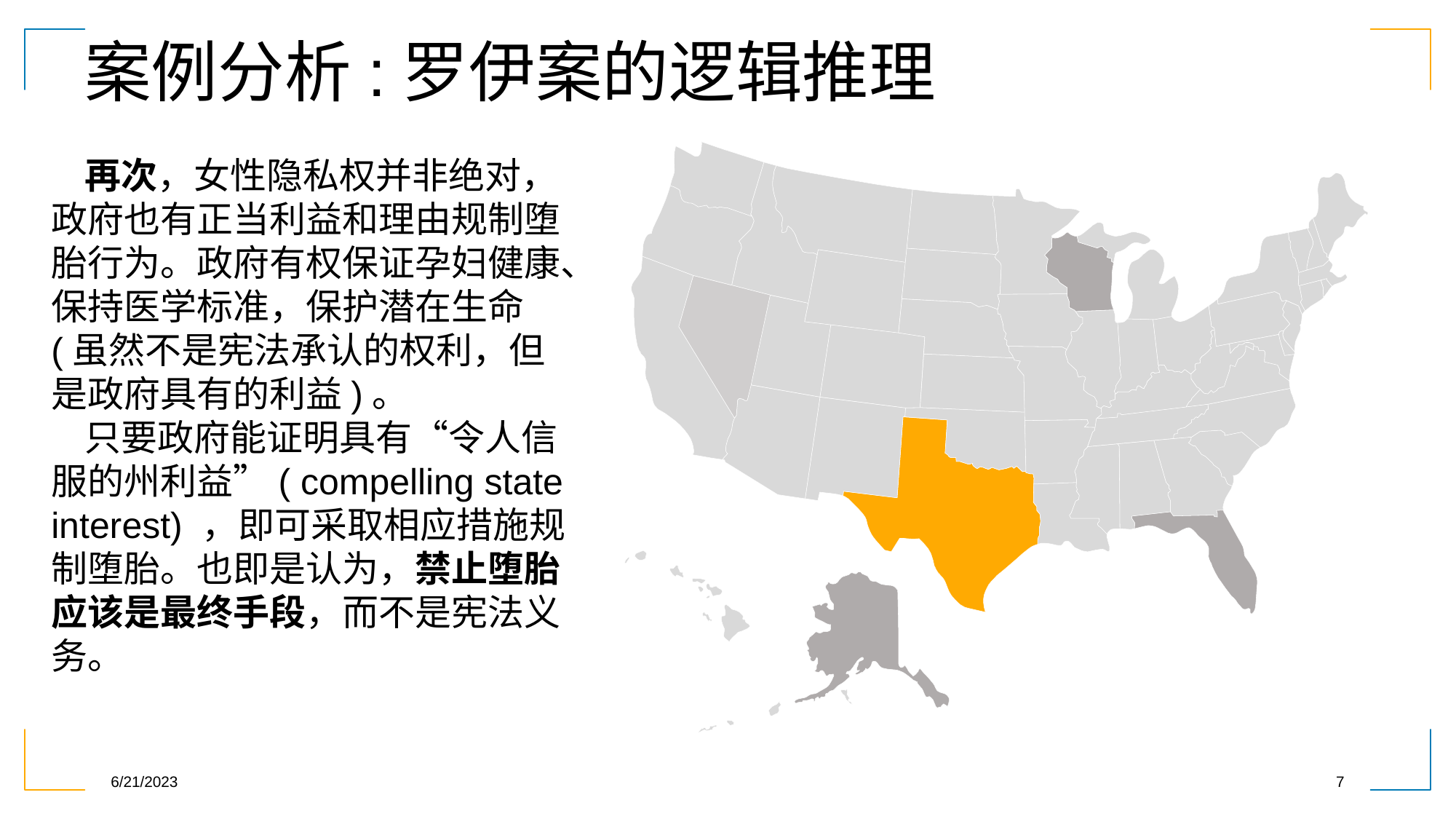

案例分析:罗伊案的逻辑推理

   再次，女性隐私权并非绝对，政府也有正当利益和理由规制堕胎行为。政府有权保证孕妇健康、保持医学标准，保护潜在生命(虽然不是宪法承认的权利，但是政府具有的利益)。
   只要政府能证明具有“令人信服的州利益”( compelling state interest) ，即可采取相应措施规制堕胎。也即是认为，禁止堕胎应该是最终手段，而不是宪法义务。

6/21/2023
7